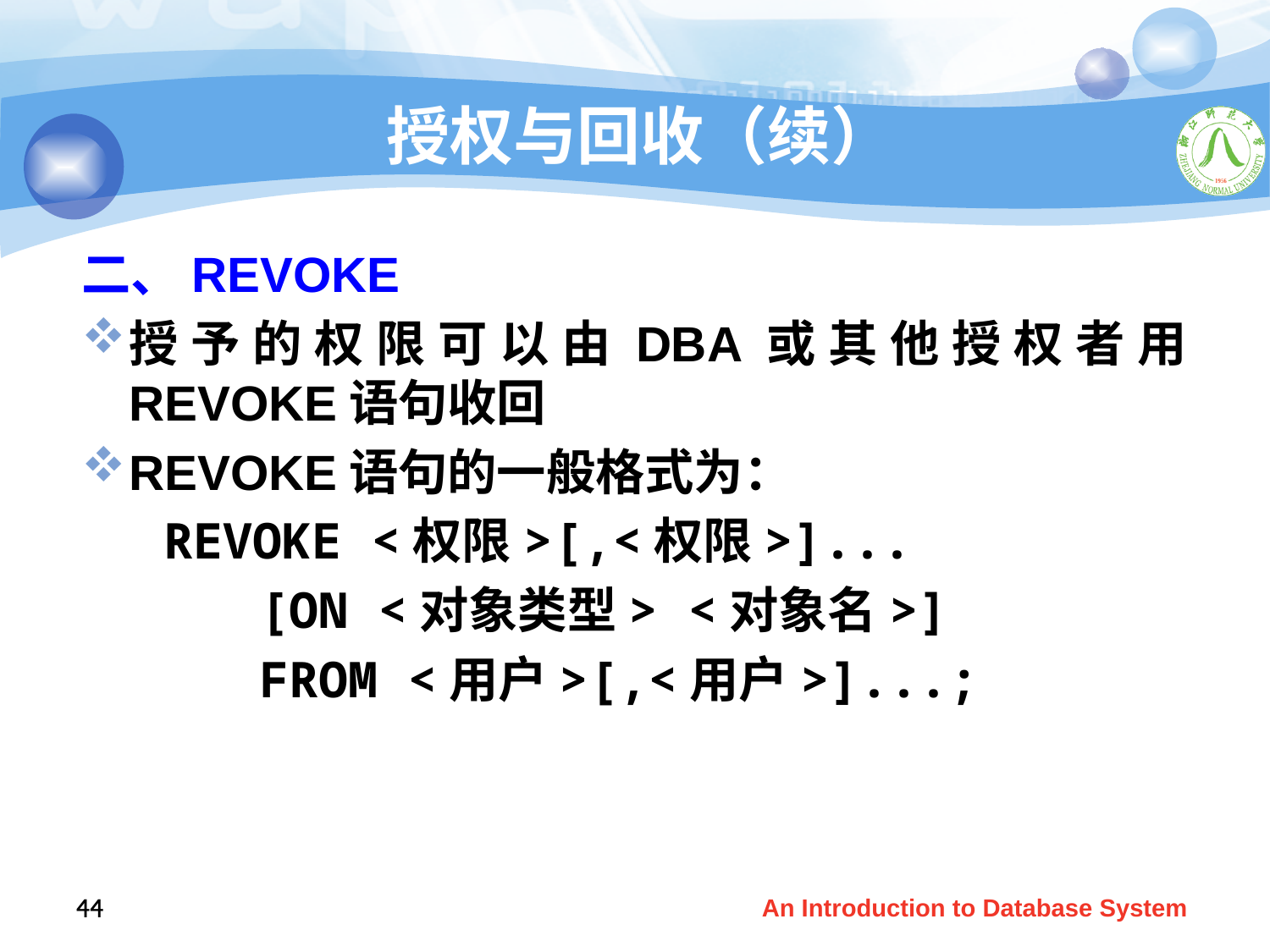

# 授权与回收（续）
二、REVOKE
授予的权限可以由DBA或其他授权者用REVOKE语句收回
REVOKE语句的一般格式为：
      REVOKE <权限>[,<权限>]...
      [ON <对象类型> <对象名>]
      FROM <用户>[,<用户>]...;

44
An Introduction to Database System